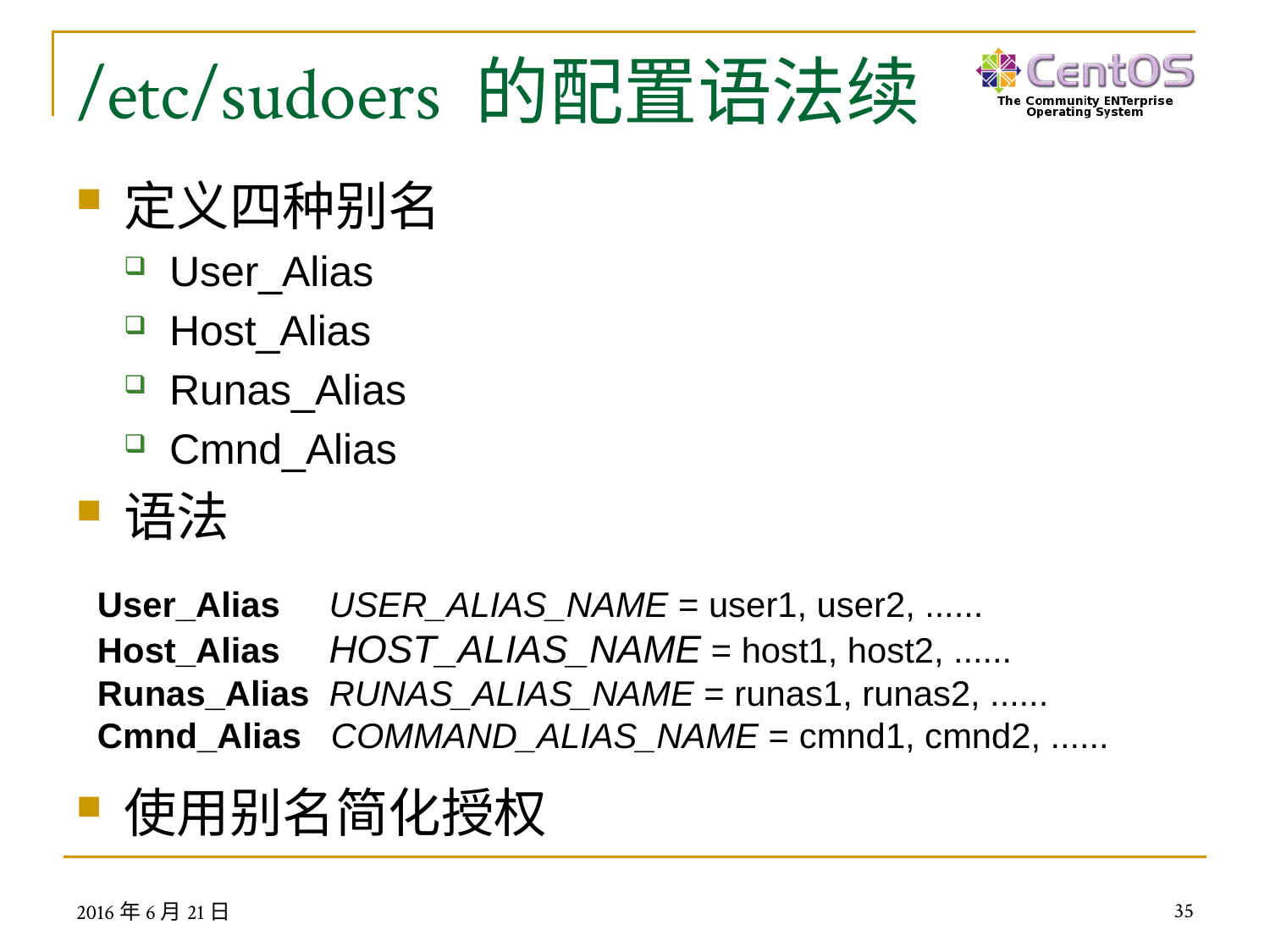

# /etc/sudoers 的配置语法续
定义四种别名
User_Alias
Host_Alias
Runas_Alias
Cmnd_Alias
语法

使用别名简化授权

User_Alias     USER_ALIAS_NAME = user1, user2, ......
Host_Alias     HOST_ALIAS_NAME = host1, host2, ......
Runas_Alias  RUNAS_ALIAS_NAME = runas1, runas2, ......
Cmnd_Alias   COMMAND_ALIAS_NAME = cmnd1, cmnd2, ......
2016年6月21日
35